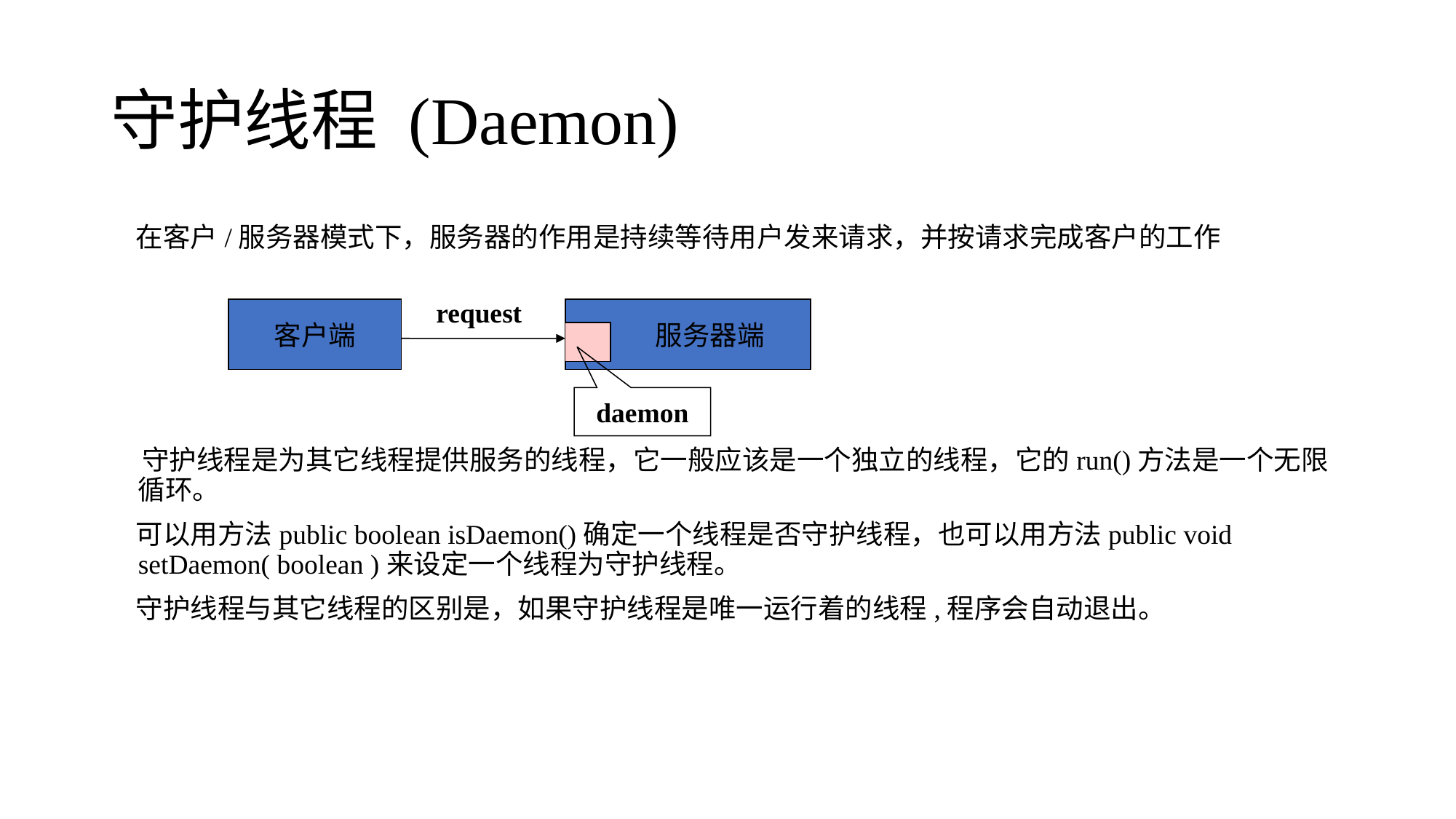

# 守护线程 (Daemon)
   在客户/服务器模式下，服务器的作用是持续等待用户发来请求，并按请求完成客户的工作

    守护线程是为其它线程提供服务的线程，它一般应该是一个独立的线程，它的run()方法是一个无限循环。
   可以用方法public boolean isDaemon()确定一个线程是否守护线程，也可以用方法public void setDaemon( boolean )来设定一个线程为守护线程。
   守护线程与其它线程的区别是，如果守护线程是唯一运行着的线程,程序会自动退出。
request
客户端
      服务器端

daemon